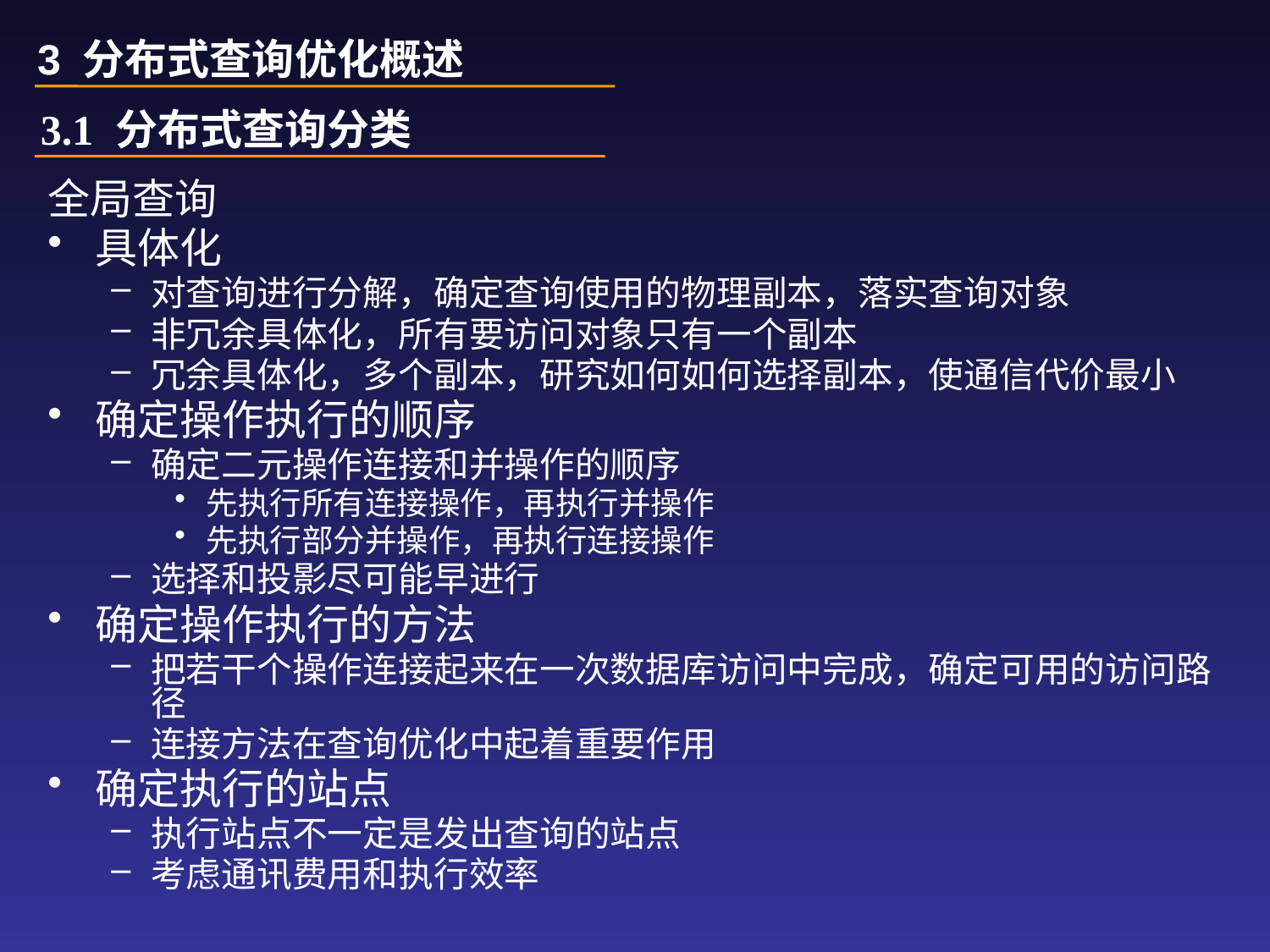

3 分布式查询优化概述

3.1 分布式查询分类

全局查询
具体化
对查询进行分解，确定查询使用的物理副本，落实查询对象
非冗余具体化，所有要访问对象只有一个副本
冗余具体化，多个副本，研究如何如何选择副本，使通信代价最小
确定操作执行的顺序
确定二元操作连接和并操作的顺序
先执行所有连接操作，再执行并操作
先执行部分并操作，再执行连接操作
选择和投影尽可能早进行
确定操作执行的方法
把若干个操作连接起来在一次数据库访问中完成，确定可用的访问路径
连接方法在查询优化中起着重要作用
确定执行的站点
执行站点不一定是发出查询的站点
考虑通讯费用和执行效率